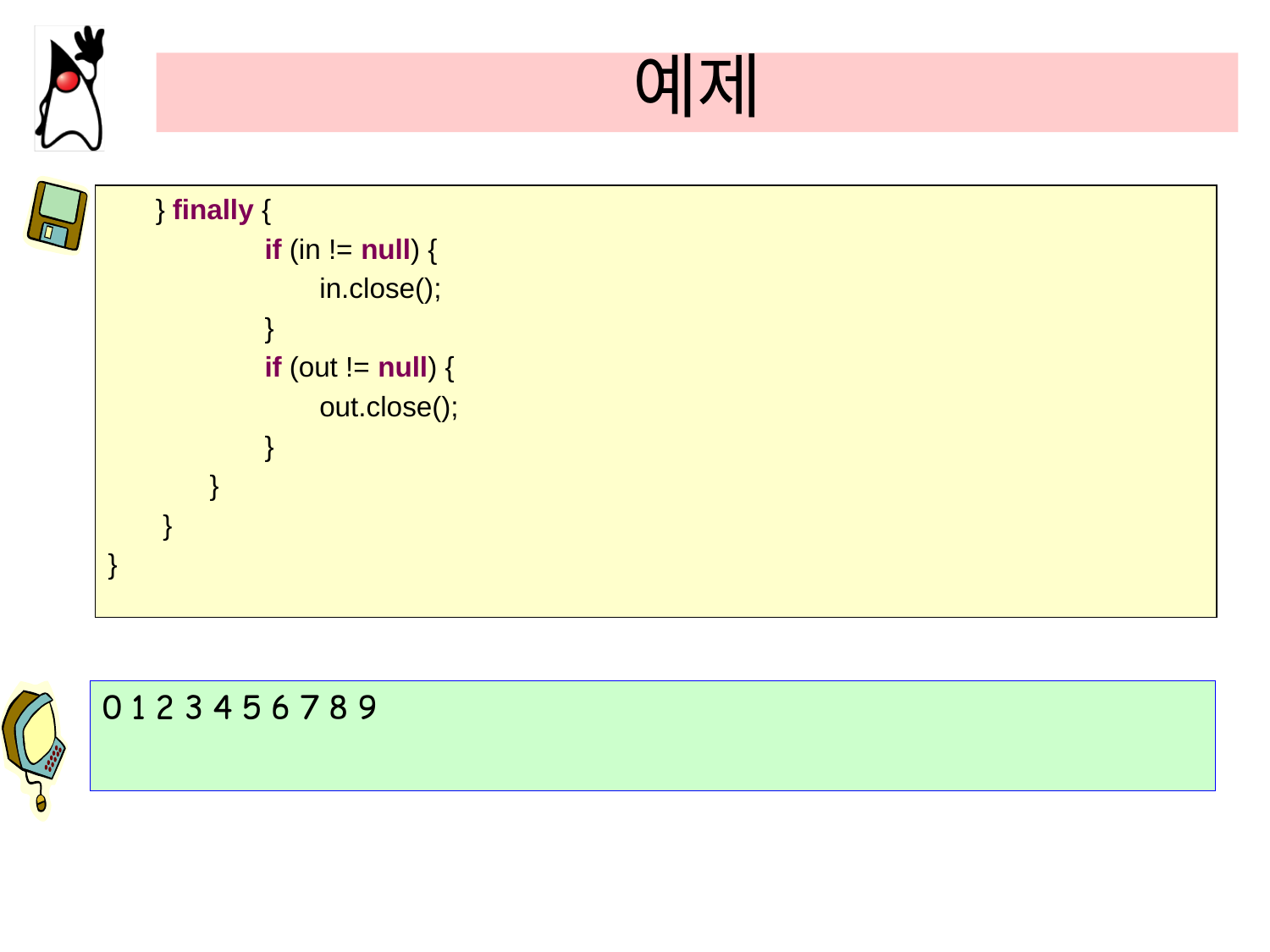

# 예제

 	} finally {
                    if (in != null) {
                           in.close();
                    }
                    if (out != null) {
                           out.close();
                    }
             }
       }
}

0 1 2 3 4 5 6 7 8 9